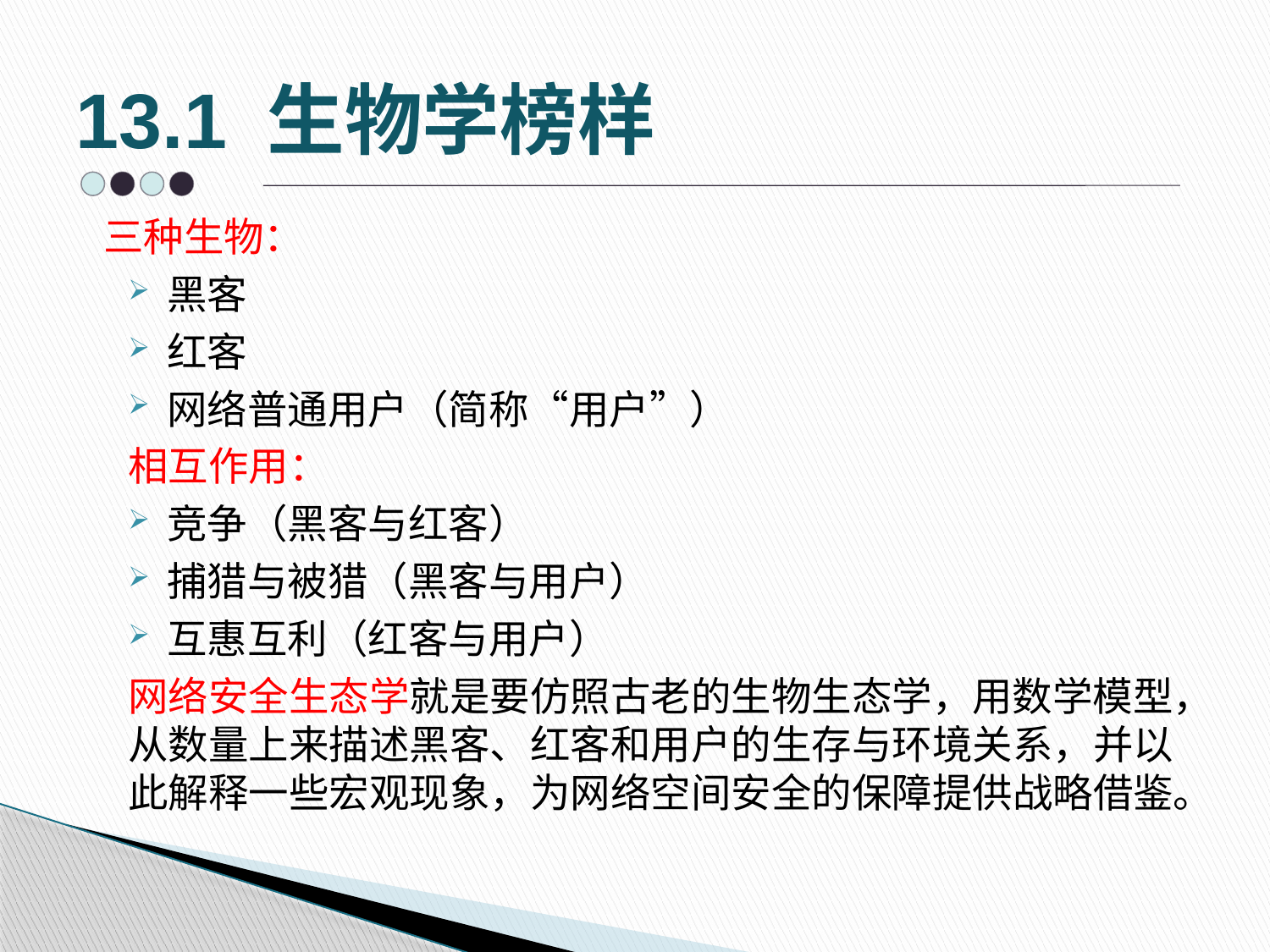

# 13.1 生物学榜样

  三种生物：
黑客
红客
网络普通用户（简称“用户”）
相互作用：
竞争（黑客与红客）
捕猎与被猎（黑客与用户）
互惠互利（红客与用户）
网络安全生态学就是要仿照古老的生物生态学，用数学模型，从数量上来描述黑客、红客和用户的生存与环境关系，并以此解释一些宏观现象，为网络空间安全的保障提供战略借鉴。